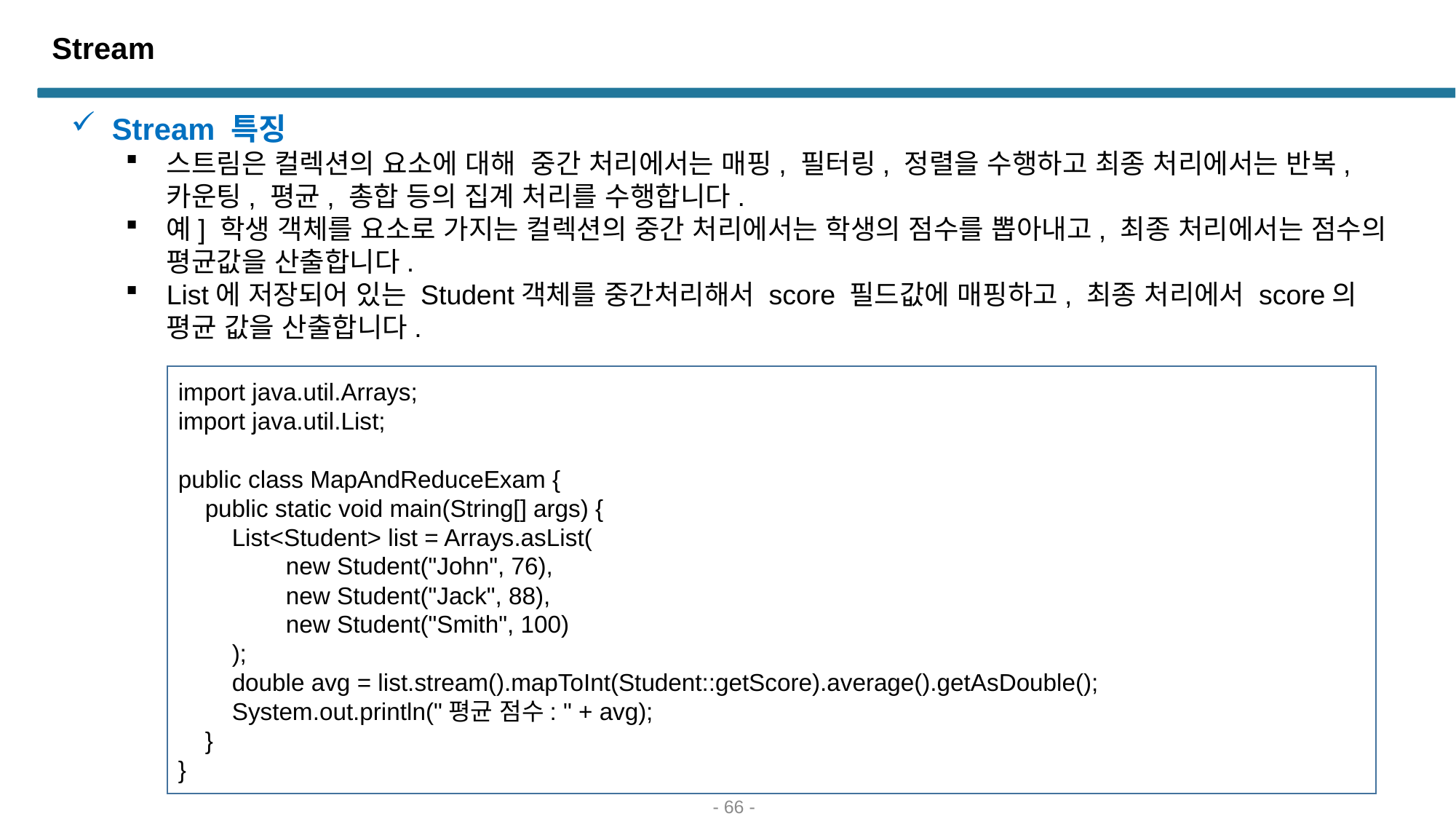

# Stream
Stream 특징
스트림은 컬렉션의 요소에 대해  중간 처리에서는 매핑, 필터링, 정렬을 수행하고 최종 처리에서는 반복, 카운팅, 평균, 총합 등의 집계 처리를 수행합니다.
예] 학생 객체를 요소로 가지는 컬렉션의 중간 처리에서는 학생의 점수를 뽑아내고, 최종 처리에서는 점수의 평균값을 산출합니다.
List에 저장되어 있는 Student객체를 중간처리해서 score 필드값에 매핑하고, 최종 처리에서 score의 평균 값을 산출합니다.
import java.util.Arrays;
import java.util.List;

public class MapAndReduceExam {
    public static void main(String[] args) {
        List<Student> list = Arrays.asList(
                new Student("John", 76),
                new Student("Jack", 88),
                new Student("Smith", 100)
        );
        double avg = list.stream().mapToInt(Student::getScore).average().getAsDouble();
        System.out.println("평균 점수: " + avg);
    }
}
- 66 -